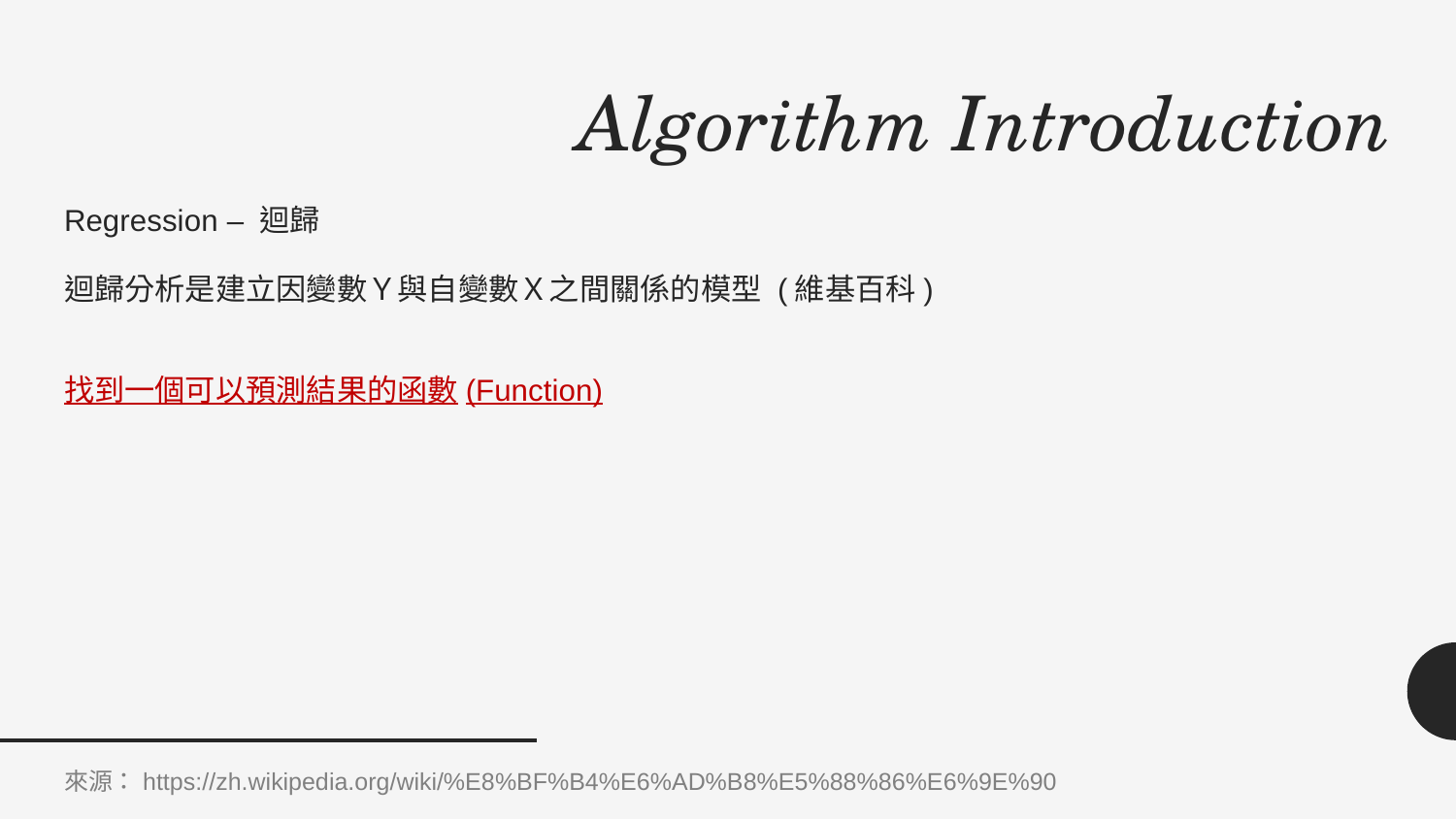

# Algorithm Introduction
Regression – 迴歸
迴歸分析是建立因變數Ｙ與自變數Ｘ之間關係的模型 (維基百科)
找到一個可以預測結果的函數(Function)

來源：https://zh.wikipedia.org/wiki/%E8%BF%B4%E6%AD%B8%E5%88%86%E6%9E%90